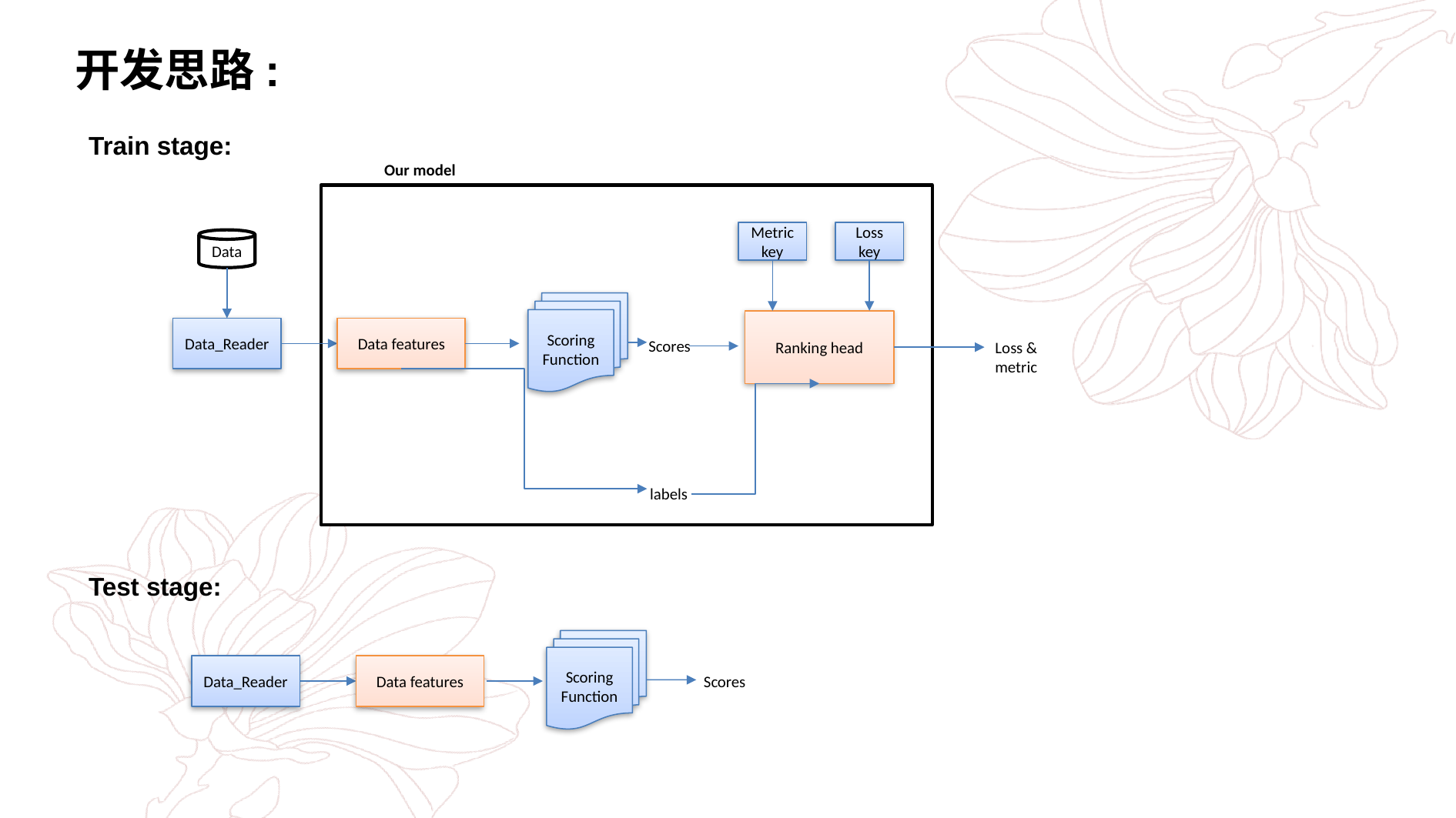

开发思路:
Train stage:
Our model

Metric
key
Loss
key
Data
Scoring
Function
Data_Reader
Data features
Ranking head
Scores
Loss & metric
labels
Test stage:
Scoring
Function
Data_Reader
Data features
Scores